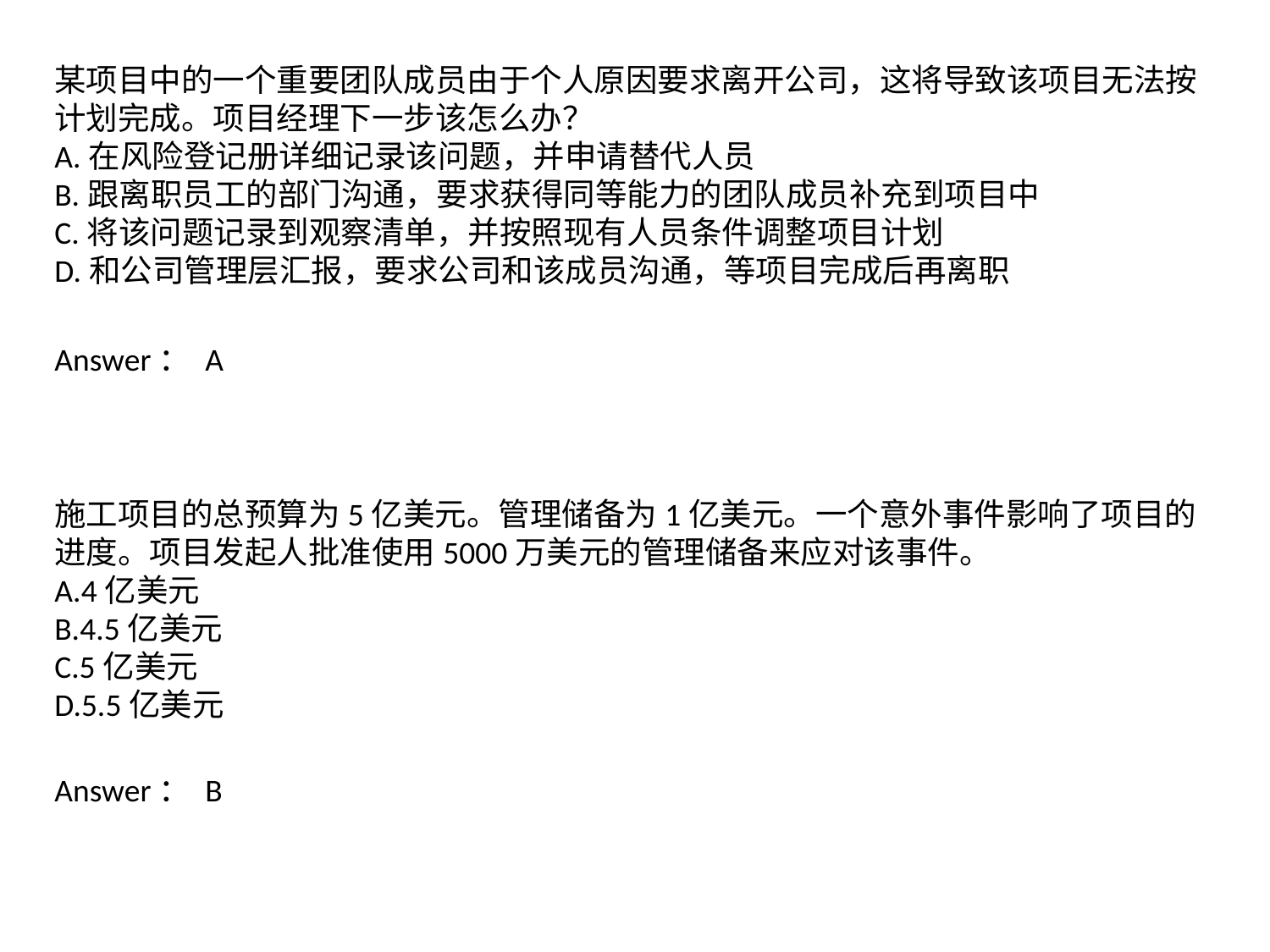

某项目中的一个重要团队成员由于个人原因要求离开公司，这将导致该项目无法按计划完成。项目经理下一步该怎么办？
A.在风险登记册详细记录该问题，并申请替代人员
B.跟离职员工的部门沟通，要求获得同等能力的团队成员补充到项目中
C.将该问题记录到观察清单，并按照现有人员条件调整项目计划
D.和公司管理层汇报，要求公司和该成员沟通，等项目完成后再离职
Answer： A
施工项目的总预算为5亿美元。管理储备为1亿美元。一个意外事件影响了项目的进度。项目发起人批准使用5000万美元的管理储备来应对该事件。
A.4亿美元
B.4.5亿美元
C.5亿美元
D.5.5亿美元
Answer： B